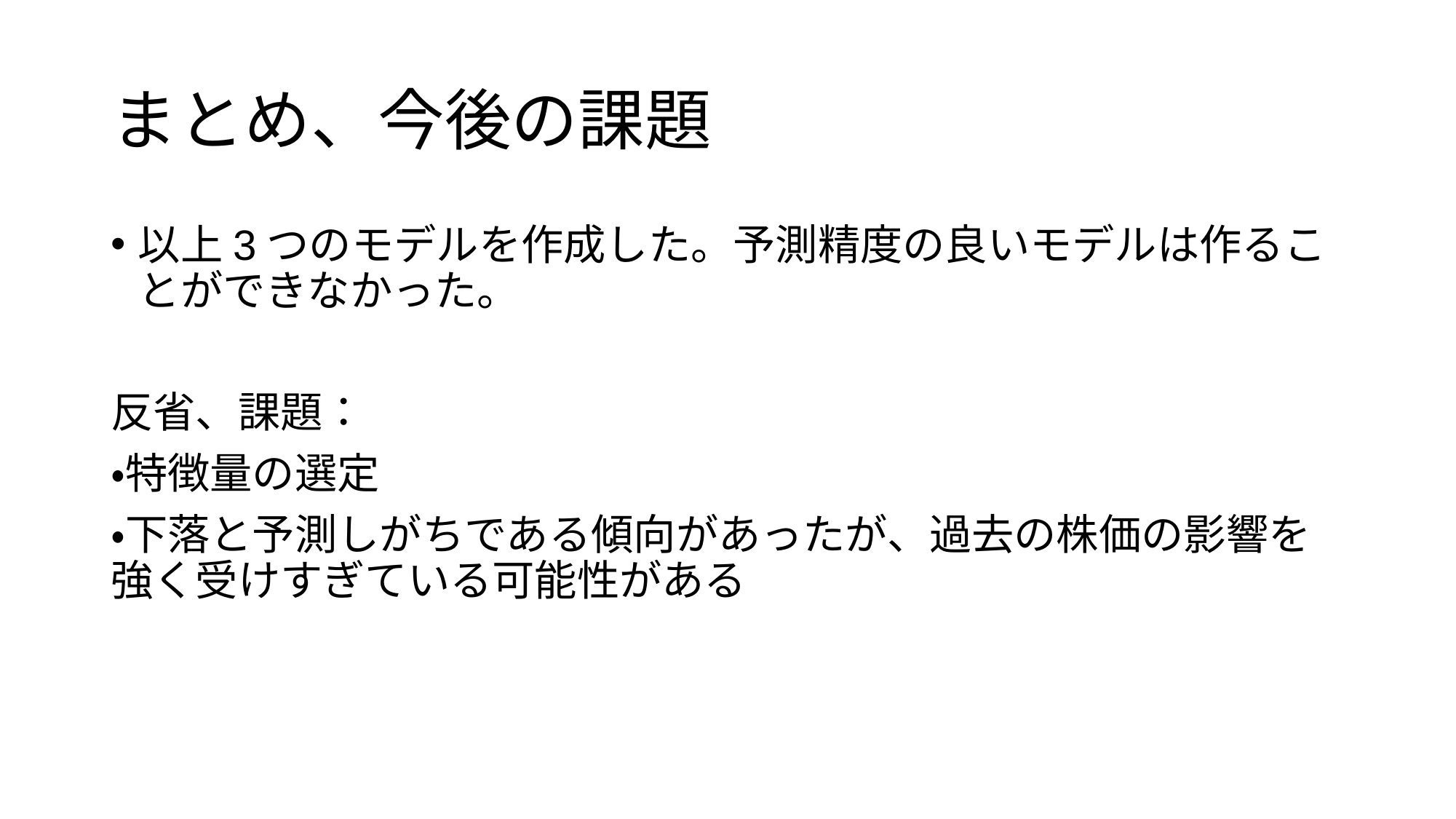

# まとめ、今後の課題
以上3つのモデルを作成した。予測精度の良いモデルは作ることができなかった。

反省、課題：
・特徴量の選定
・下落と予測しがちである傾向があったが、過去の株価の影響を強く受けすぎている可能性がある